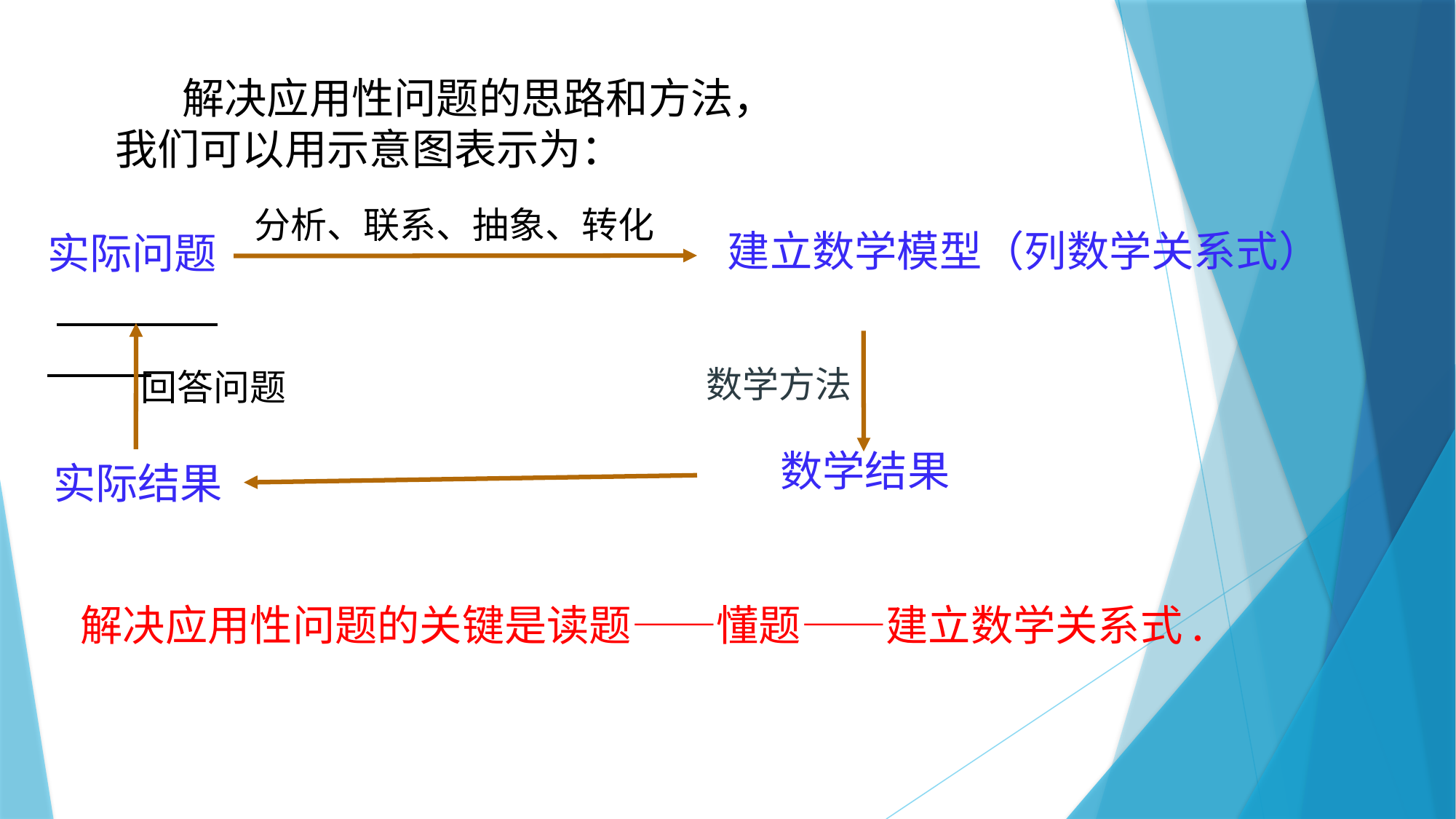

解决应用性问题的思路和方法，
我们可以用示意图表示为：
分析、联系、抽象、转化
建立数学模型（列数学关系式）
实际问题

数学方法
回答问题
数学结果
实际结果

解决应用性问题的关键是读题——懂题——建立数学关系式.